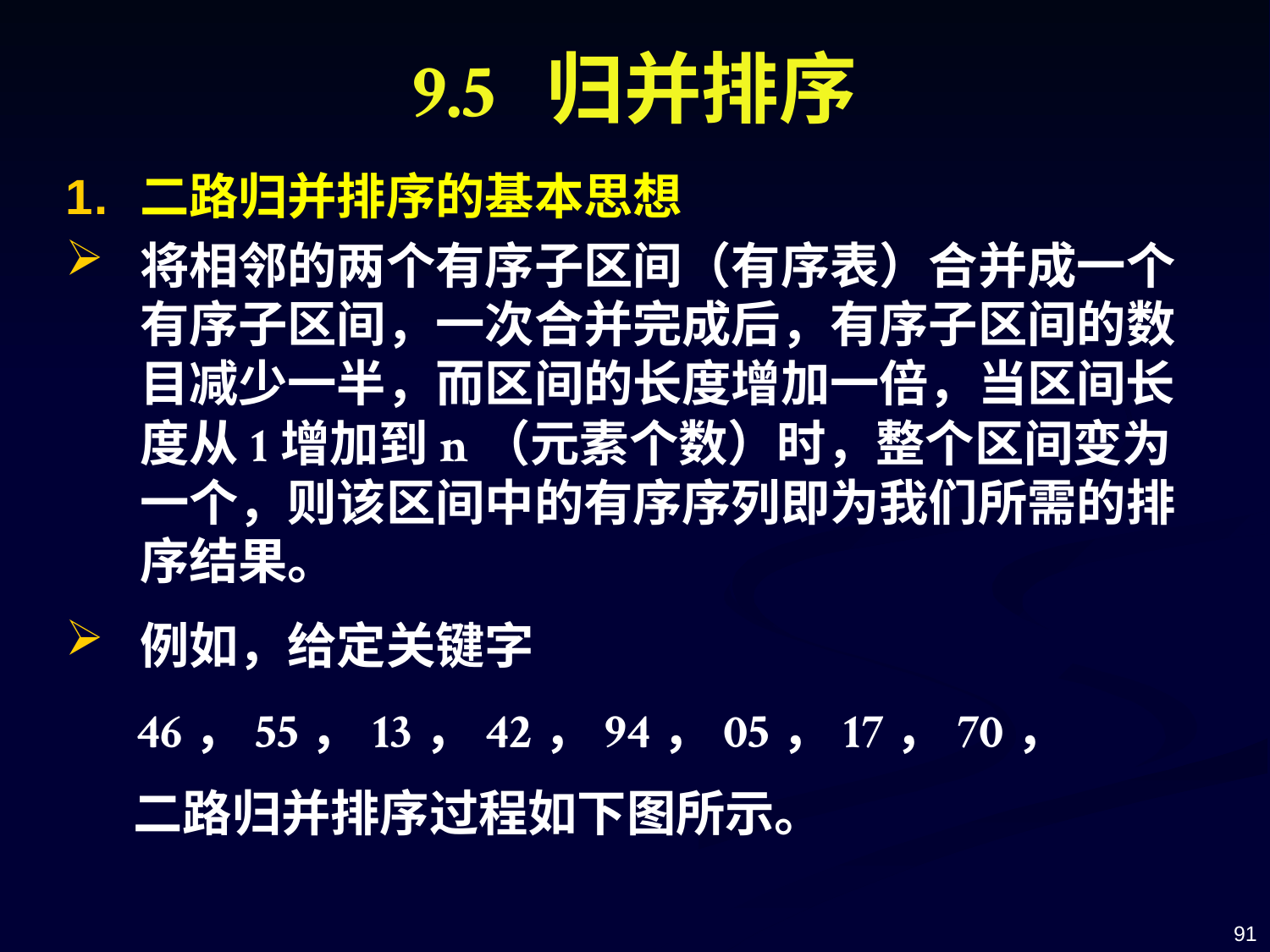

# 9.5  归并排序
二路归并排序的基本思想
将相邻的两个有序子区间（有序表）合并成一个有序子区间，一次合并完成后，有序子区间的数目减少一半，而区间的长度增加一倍，当区间长度从1增加到n（元素个数）时，整个区间变为一个，则该区间中的有序序列即为我们所需的排序结果。
例如，给定关键字
       46，55，13，42，94，05，17，70，
     二路归并排序过程如下图所示。
91